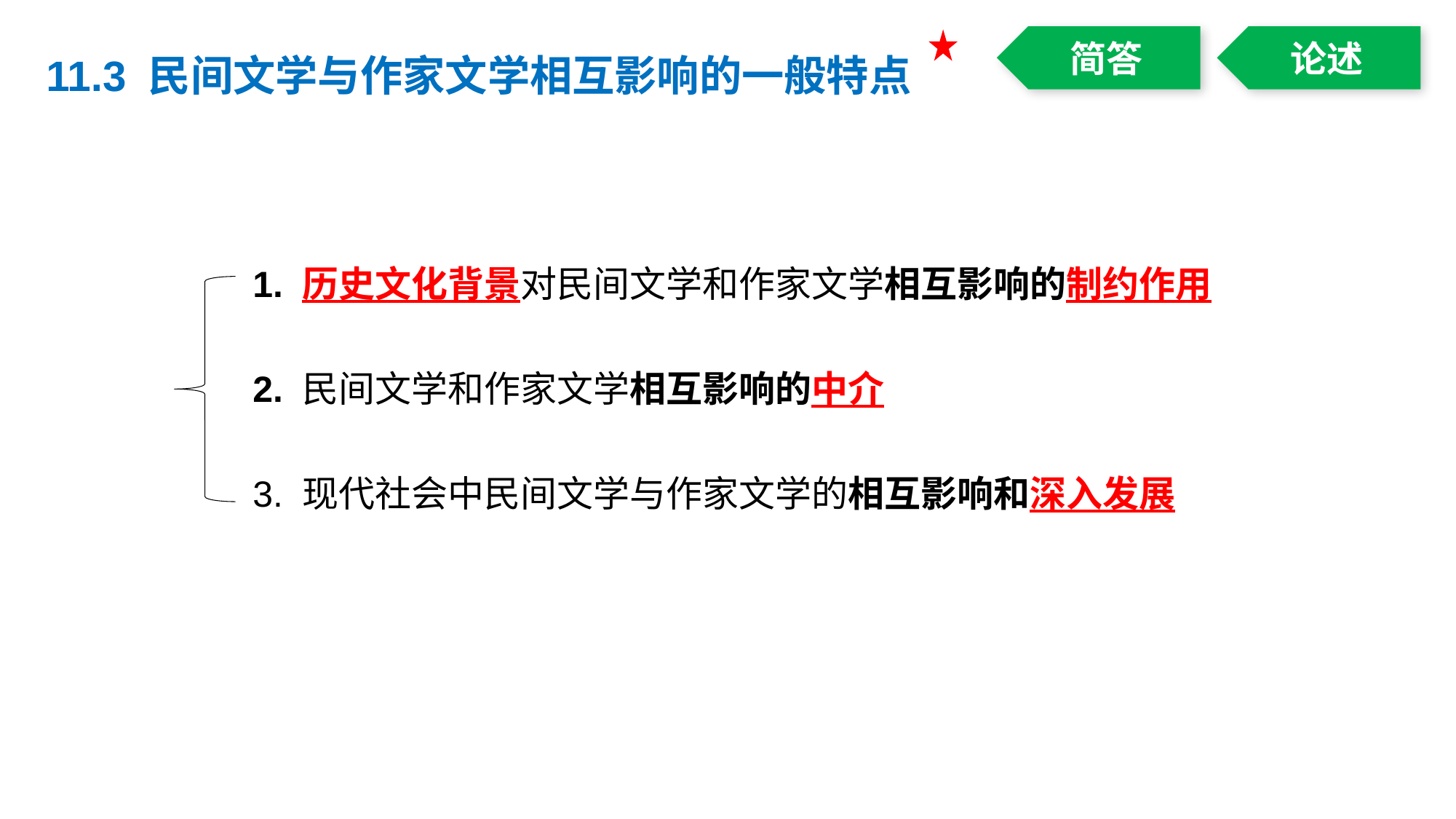

11.3 民间文学与作家文学相互影响的一般特点
简答
论述

1. 历史文化背景对民间文学和作家文学相互影响的制约作用

2. 民间文学和作家文学相互影响的中介

3. 现代社会中民间文学与作家文学的相互影响和深入发展